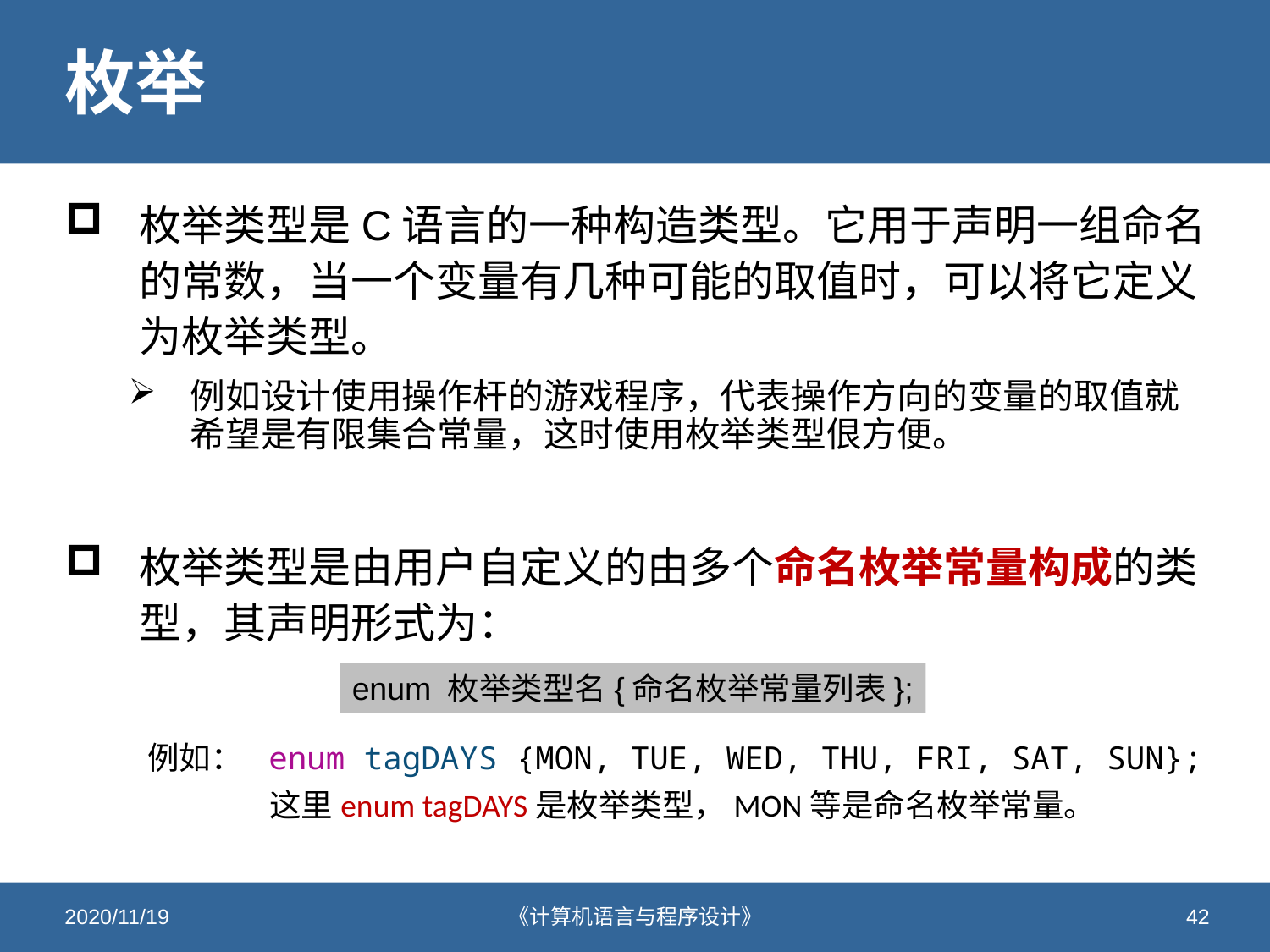

# 枚举
枚举类型是C语言的一种构造类型。它用于声明一组命名的常数，当一个变量有几种可能的取值时，可以将它定义为枚举类型。
例如设计使用操作杆的游戏程序，代表操作方向的变量的取值就希望是有限集合常量，这时使用枚举类型佷方便。

枚举类型是由用户自定义的由多个命名枚举常量构成的类型，其声明形式为：
enum 枚举类型名{命名枚举常量列表};
例如：
enum tagDAYS {MON, TUE, WED, THU, FRI, SAT, SUN};
这里enum tagDAYS是枚举类型，MON等是命名枚举常量。
2020/11/19
《计算机语言与程序设计》
42